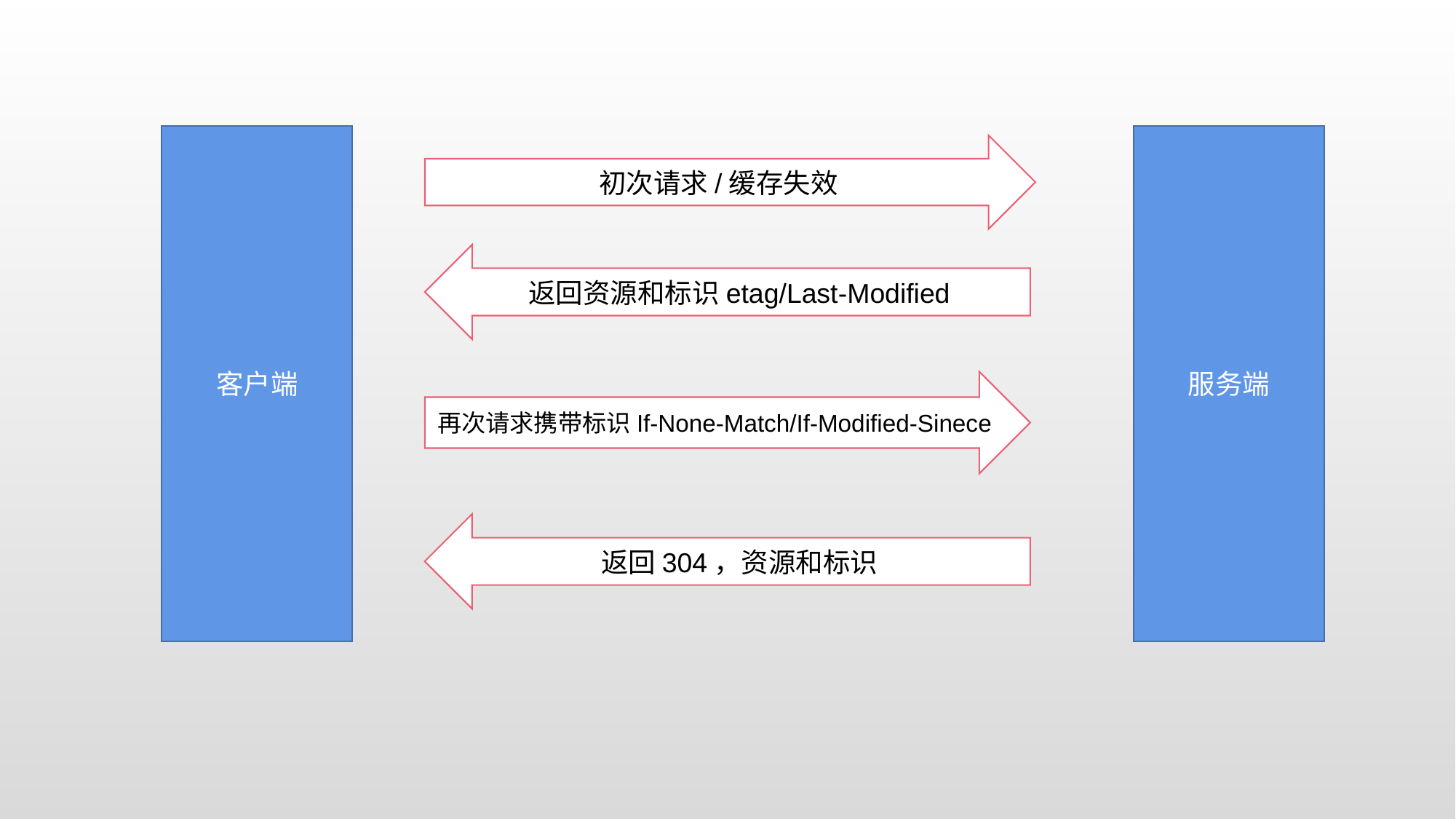

客户端
服务端
初次请求/缓存失效
返回资源和标识etag/Last-Modified
再次请求携带标识If-None-Match/If-Modified-Sinece
返回304，资源和标识